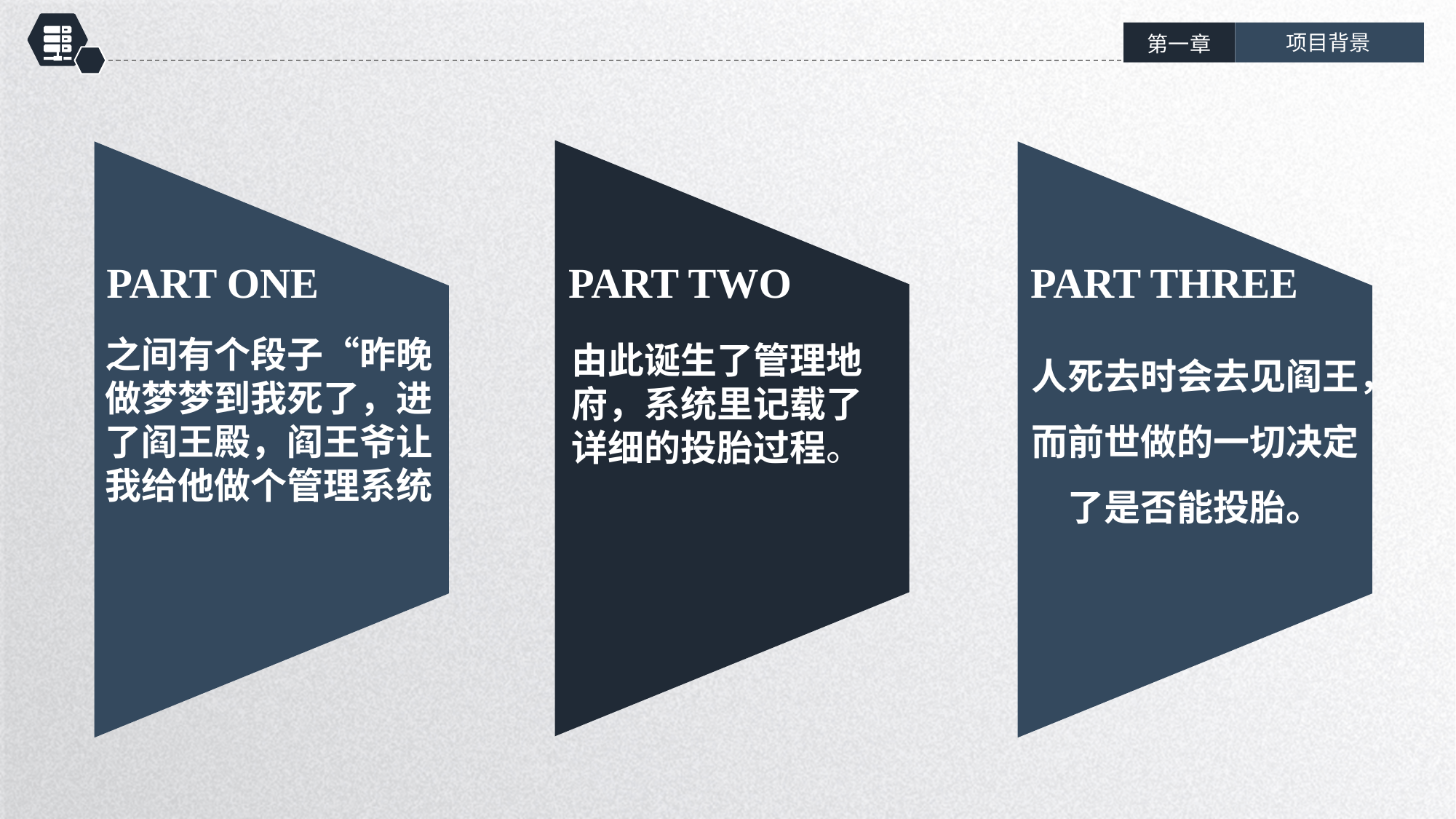

项目背景

第一章

PART ONE
PART TWO
PART THREE

之间有个段子“昨晚做梦梦到我死了，进了阎王殿，阎王爷让我给他做个管理系统
人死去时会去见阎王，而前世做的一切决定了是否能投胎。

由此诞生了管理地府，系统里记载了详细的投胎过程。
延时符